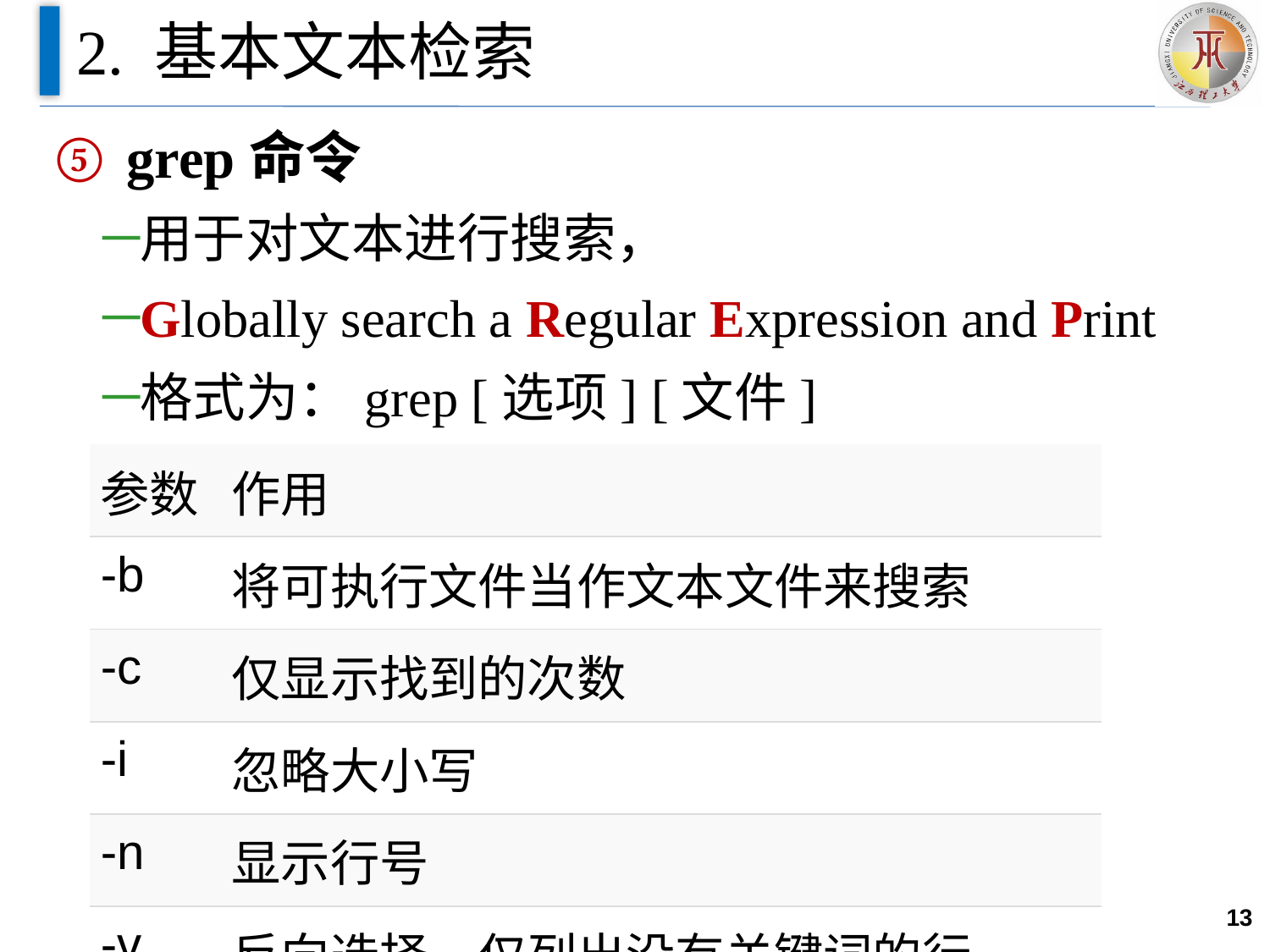

# 2. 基本文本检索
grep命令
用于对文本进行搜索，
Globally search a Regular Expression and Print
格式为：grep [选项] [文件]
| 参数 | 作用 |
| --- | --- |
| -b | 将可执行文件当作文本文件来搜索 |
| -c | 仅显示找到的次数 |
| -i | 忽略大小写 |
| -n | 显示行号 |
| -v | 反向选择—仅列出没有关键词的行。 |
13